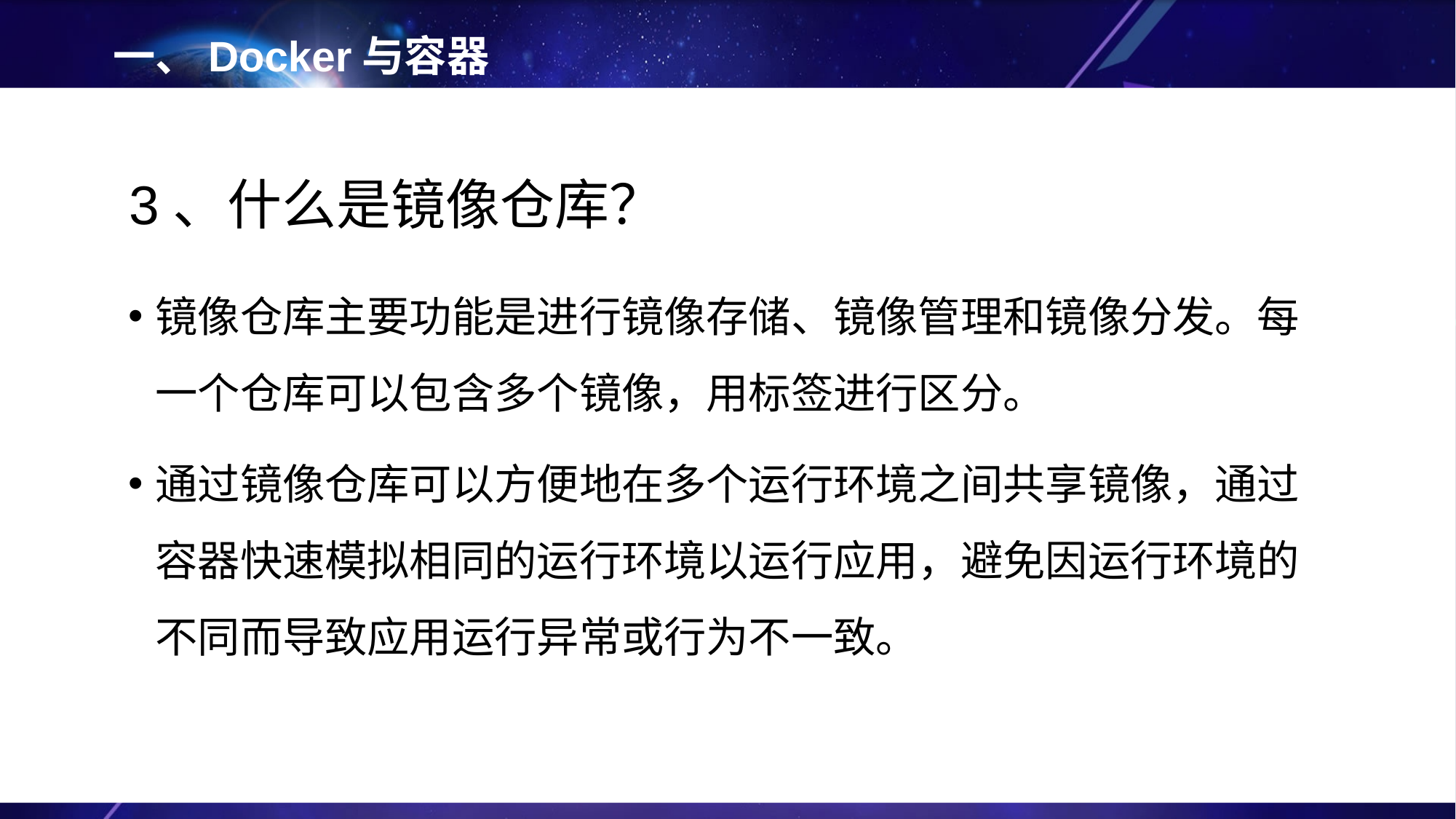

# 一、Docker与容器
3、什么是镜像仓库？
镜像仓库主要功能是进行镜像存储、镜像管理和镜像分发。每一个仓库可以包含多个镜像，用标签进行区分。
通过镜像仓库可以方便地在多个运行环境之间共享镜像，通过容器快速模拟相同的运行环境以运行应用，避免因运行环境的不同而导致应用运行异常或行为不一致。